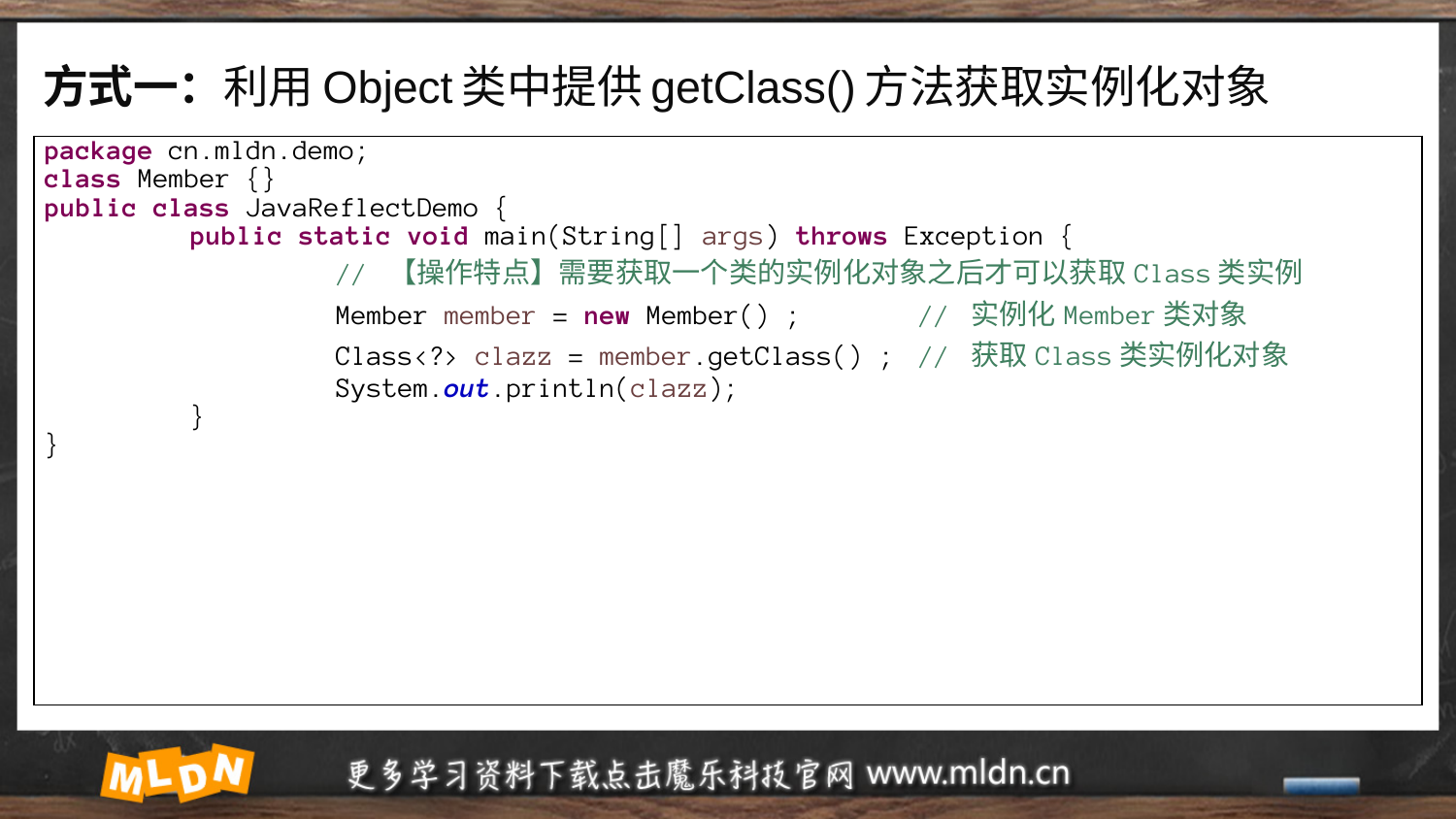

# 方式一：利用Object类中提供getClass()方法获取实例化对象
| package cn.mldn.demo; class Member {} public class JavaReflectDemo { public static void main(String[] args) throws Exception { // 【操作特点】需要获取一个类的实例化对象之后才可以获取Class类实例 Member member = new Member() ; // 实例化Member类对象 Class<?> clazz = member.getClass() ; // 获取Class类实例化对象 System.out.println(clazz); } } |
| --- |